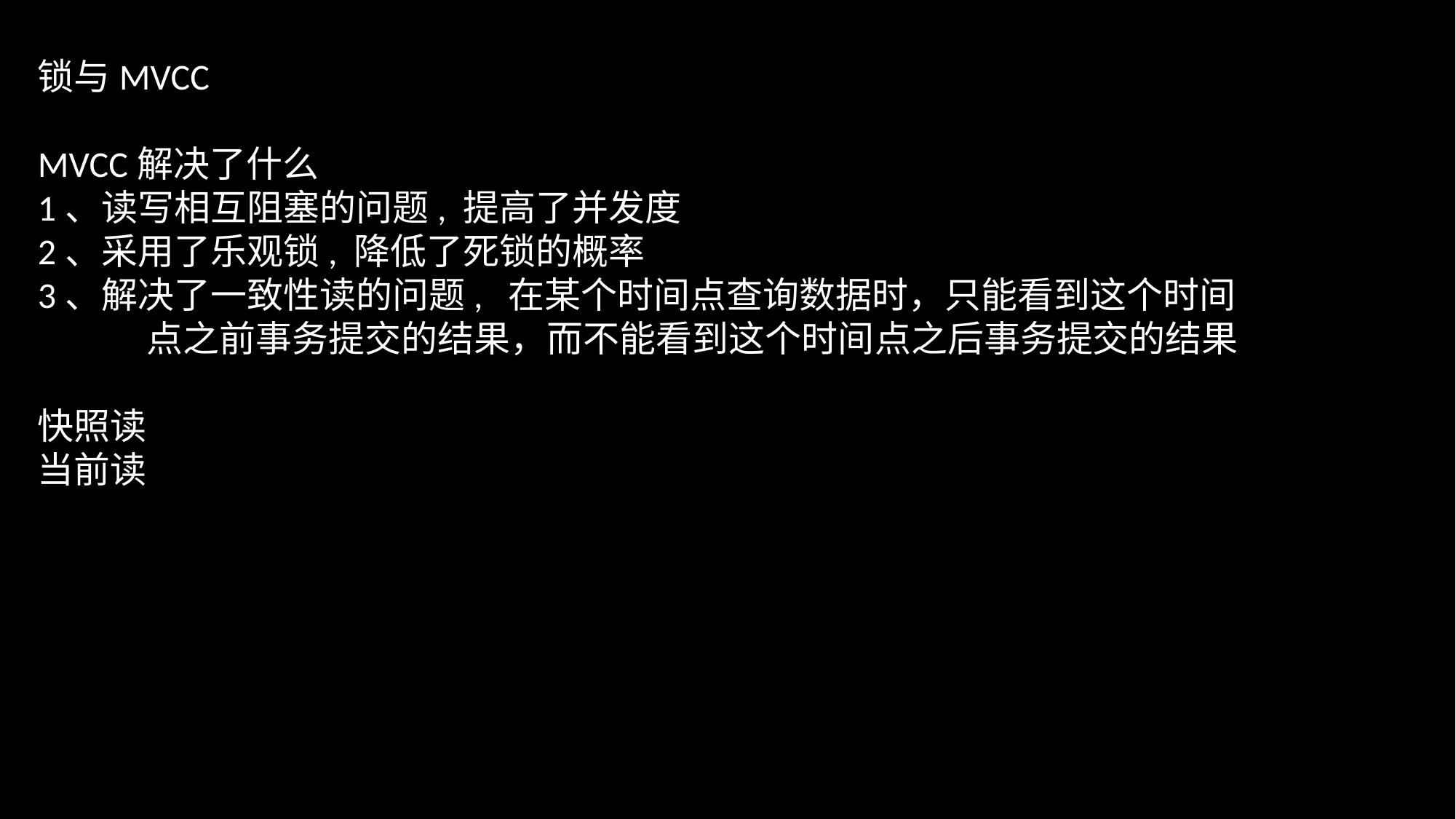

锁与MVCC

MVCC解决了什么
1、读写相互阻塞的问题, 提高了并发度
2、采用了乐观锁, 降低了死锁的概率
3、解决了一致性读的问题,  在某个时间点查询数据时，只能看到这个时间		点之前事务提交的结果，而不能看到这个时间点之后事务提交的结果

快照读
当前读